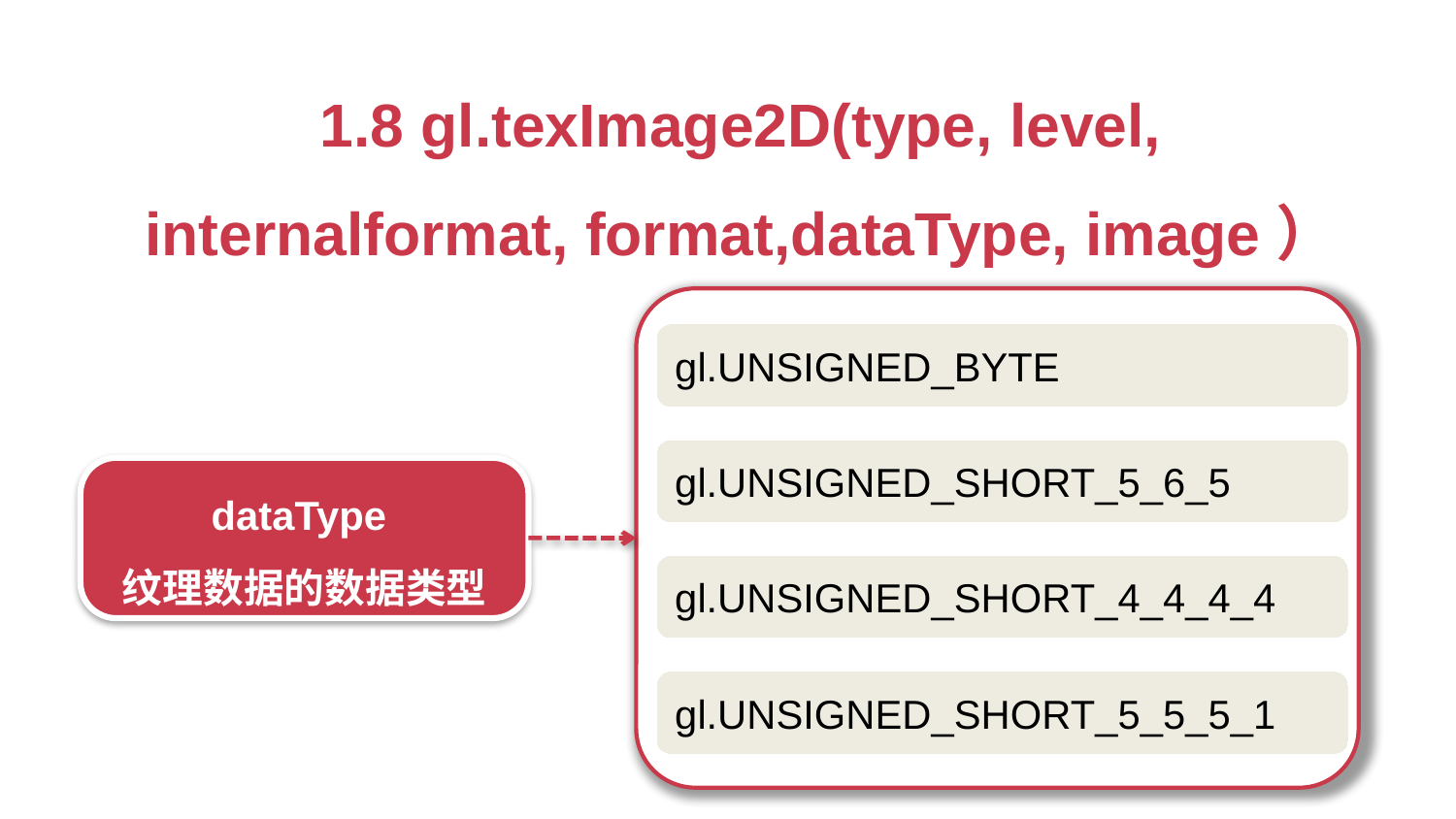

1.8 gl.texImage2D(type, level, internalformat, format,dataType, image）

gl.UNSIGNED_BYTE
gl.UNSIGNED_SHORT_5_6_5
dataType
纹理数据的数据类型
gl.UNSIGNED_SHORT_4_4_4_4
gl.UNSIGNED_SHORT_5_5_5_1